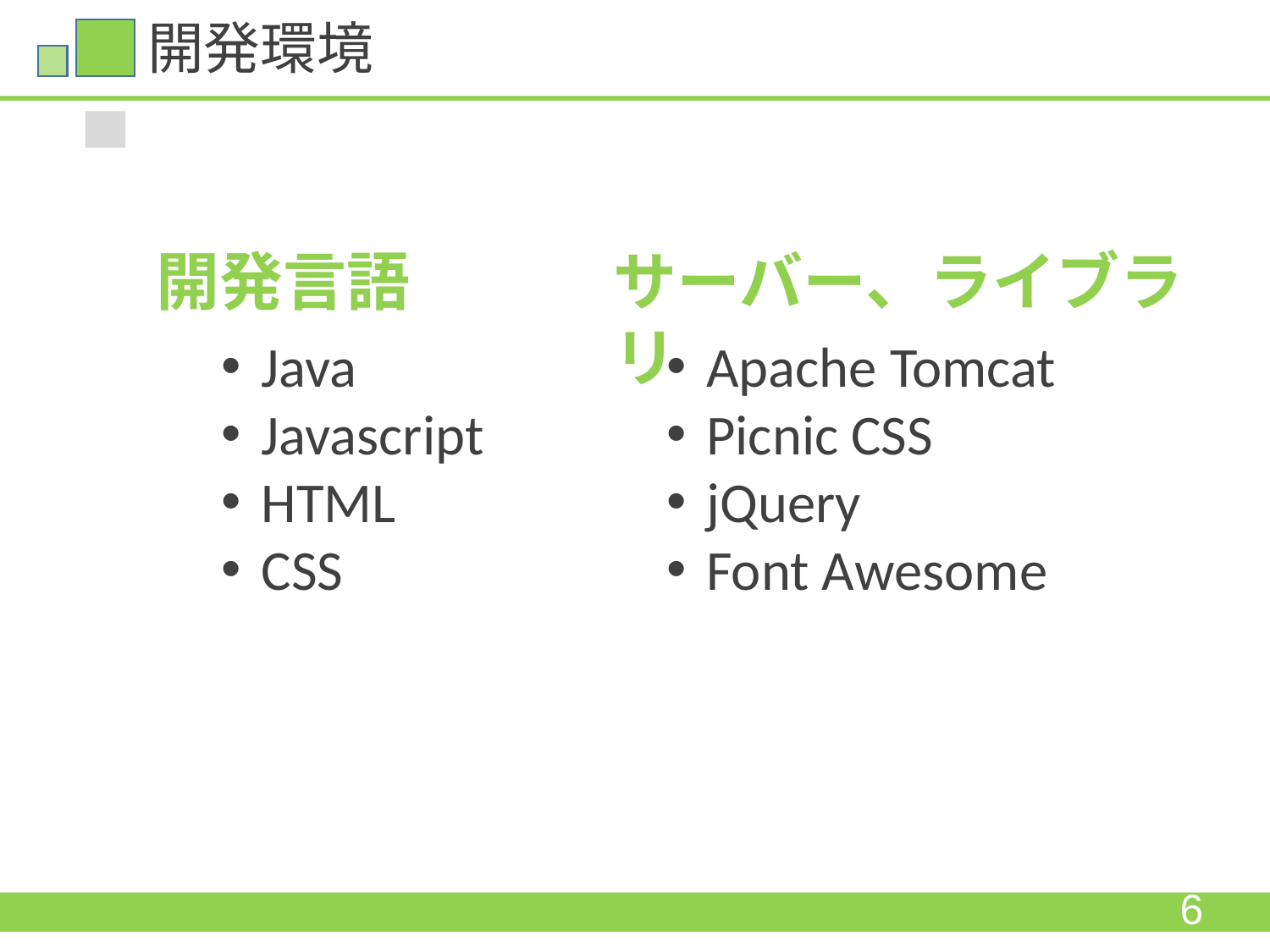

# 開発環境

サーバー、ライブラリ
開発言語
Apache Tomcat
Picnic CSS
jQuery
Font Awesome

Java
Javascript
HTML
CSS

6